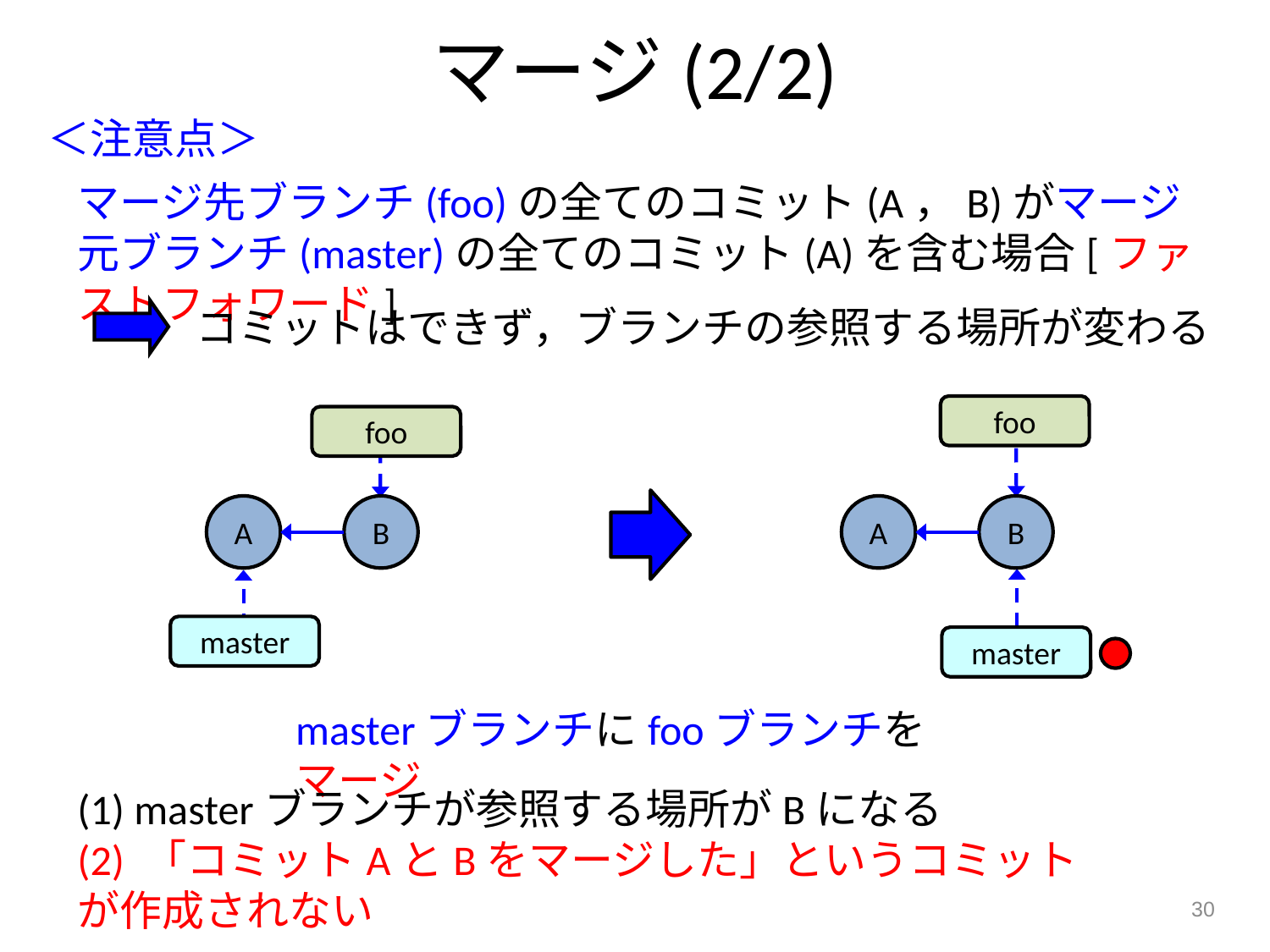

マージ(2/2)
＜注意点＞
マージ先ブランチ(foo)の全てのコミット(A，B)がマージ元ブランチ(master)の全てのコミット(A)を含む場合[ファストフォワード]
コミットはできず，ブランチの参照する場所が変わる

foo
A
B
master

foo
A
B
master

masterブランチにfooブランチをマージ
(1) masterブランチが参照する場所がBになる
(2) 「コミットAとBをマージした」というコミットが作成されない
30